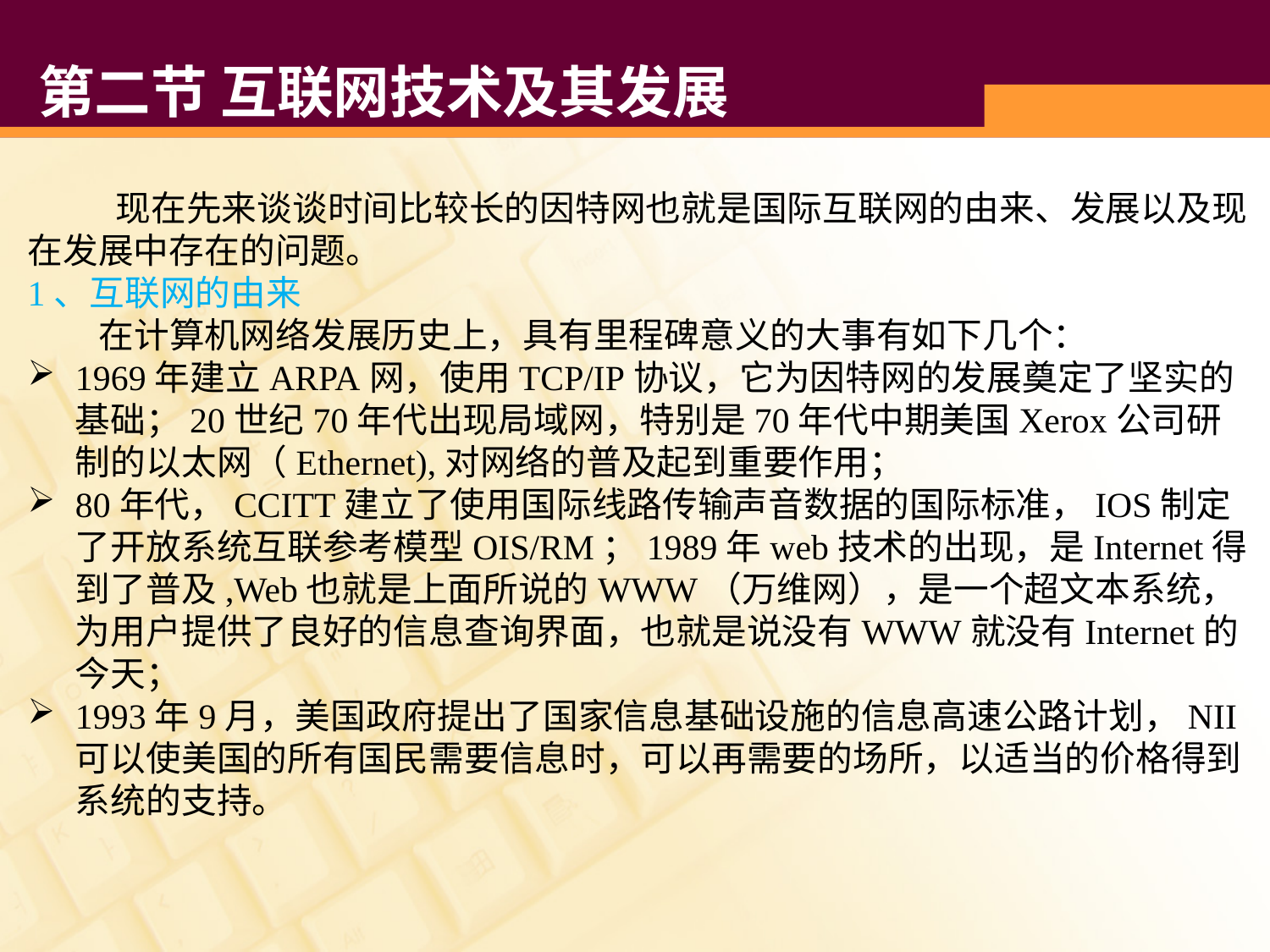

# 第二节 互联网技术及其发展
        现在先来谈谈时间比较长的因特网也就是国际互联网的由来、发展以及现在发展中存在的问题。
1、互联网的由来
        在计算机网络发展历史上，具有里程碑意义的大事有如下几个：
1969年建立ARPA网，使用TCP/IP协议，它为因特网的发展奠定了坚实的基础；20世纪70年代出现局域网，特别是70年代中期美国Xerox公司研制的以太网（Ethernet),对网络的普及起到重要作用；
80年代，CCITT建立了使用国际线路传输声音数据的国际标准，IOS制定了开放系统互联参考模型OIS/RM；1989年web技术的出现，是Internet得到了普及,Web也就是上面所说的WWW（万维网），是一个超文本系统，为用户提供了良好的信息查询界面，也就是说没有WWW就没有Internet的今天；
1993年9月，美国政府提出了国家信息基础设施的信息高速公路计划，NII可以使美国的所有国民需要信息时，可以再需要的场所，以适当的价格得到系统的支持。